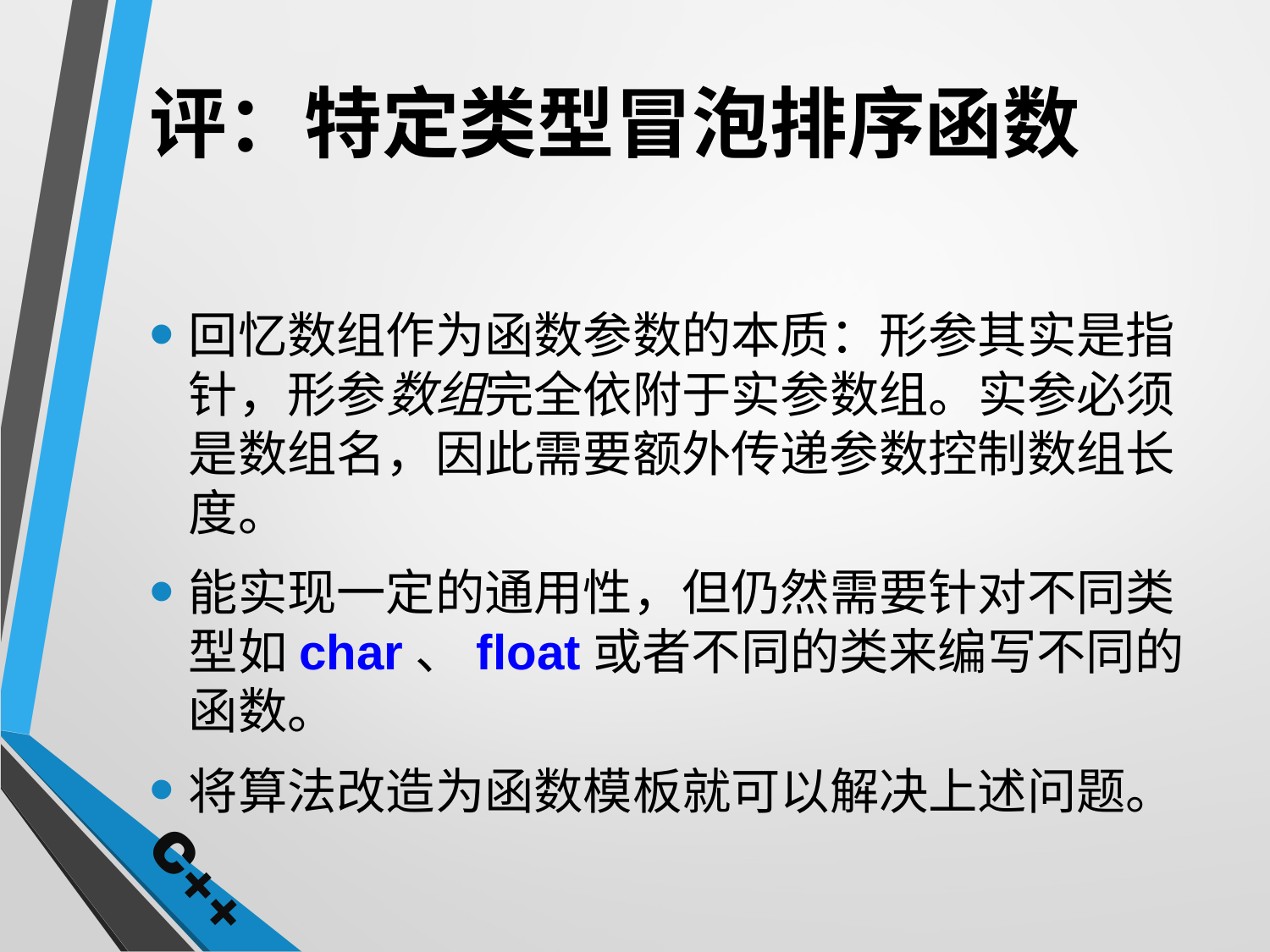

# 评：特定类型冒泡排序函数
回忆数组作为函数参数的本质：形参其实是指针，形参数组完全依附于实参数组。实参必须是数组名，因此需要额外传递参数控制数组长度。
能实现一定的通用性，但仍然需要针对不同类型如char、float或者不同的类来编写不同的函数。
将算法改造为函数模板就可以解决上述问题。